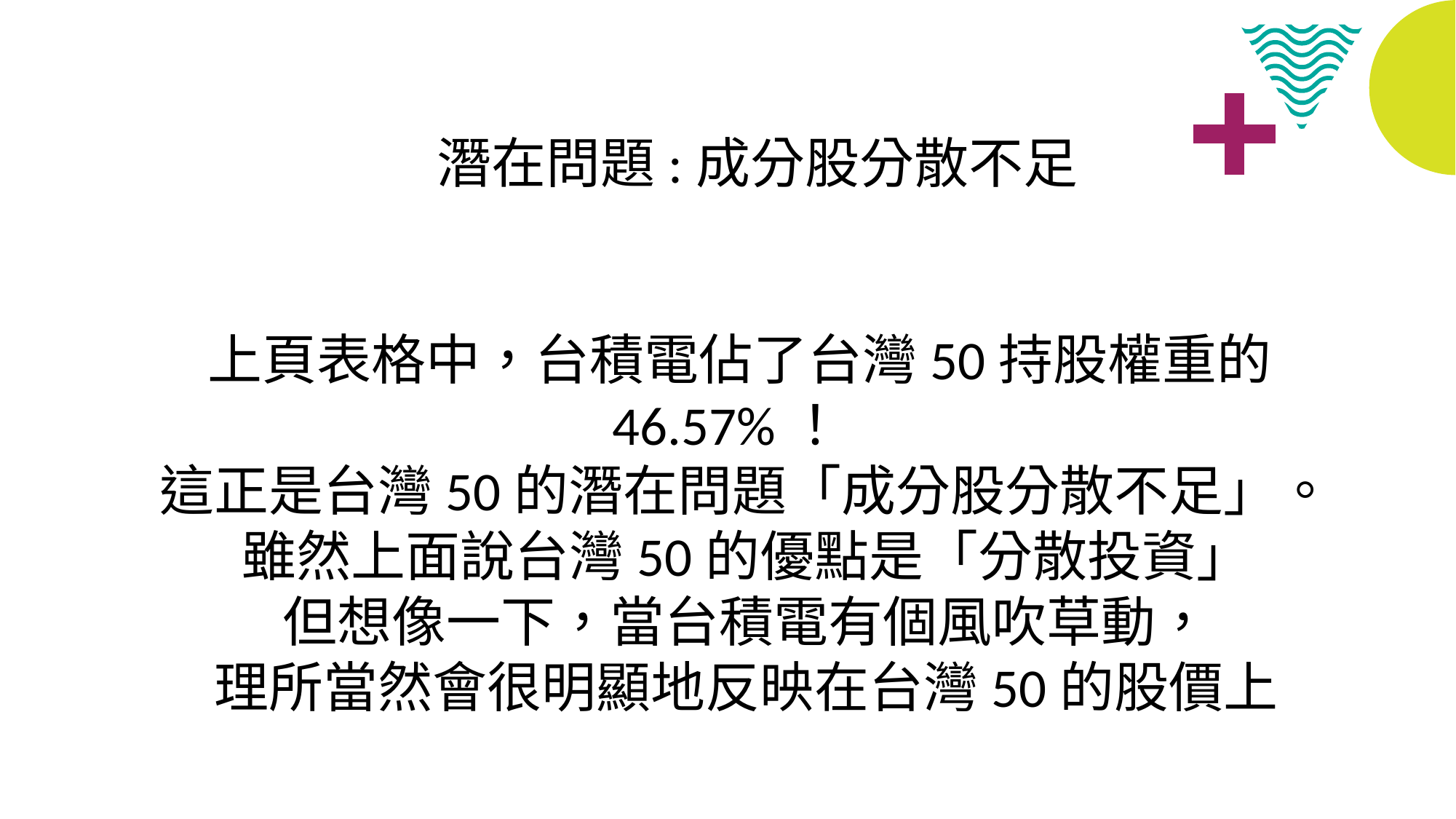

潛在問題:成分股分散不足

  上頁表格中，台積電佔了台灣50持股權重的46.57%！
  這正是台灣50的潛在問題「成分股分散不足」。
  雖然上面說台灣50的優點是「分散投資」
  但想像一下，當台積電有個風吹草動，
  理所當然會很明顯地反映在台灣50的股價上